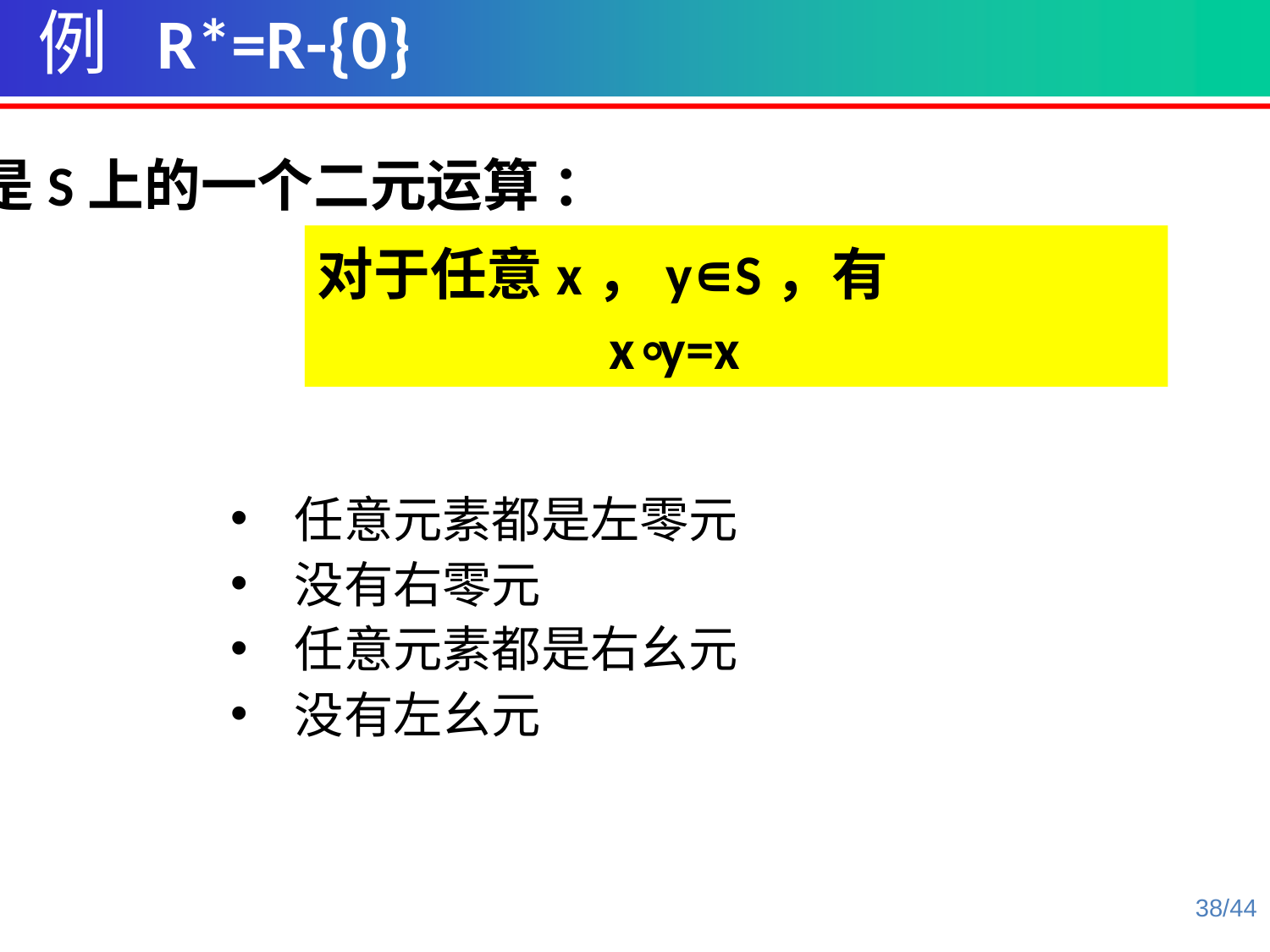

例  R*=R-{0}
∘是S上的一个二元运算 ：
对于任意x，y∊S，有
                       x∘y=x
任意元素都是左零元
没有右零元
任意元素都是右幺元
没有左幺元
38/44